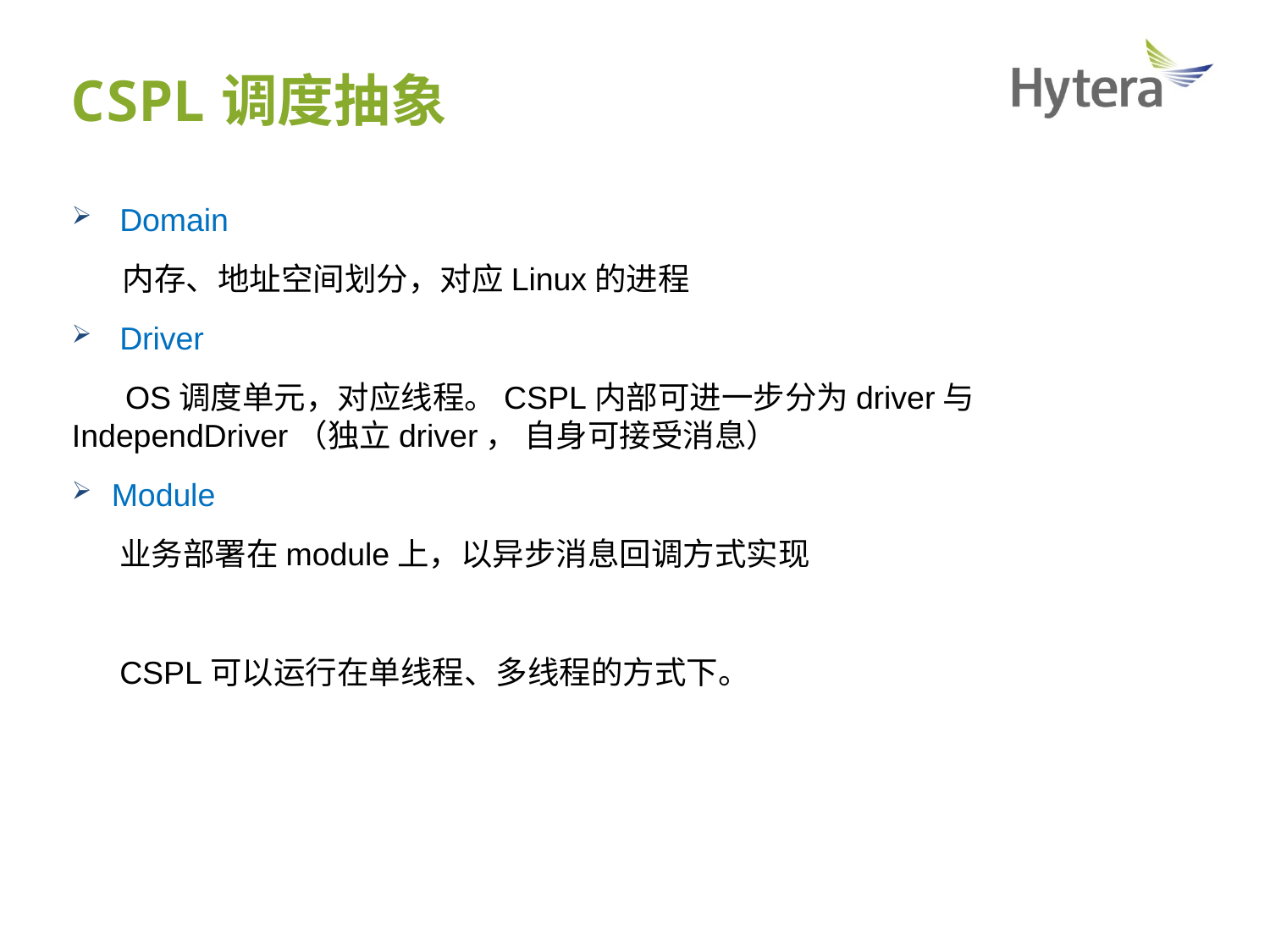

CSPL调度抽象

Domain
      内存、地址空间划分，对应Linux的进程
Driver
      OS调度单元，对应线程。CSPL内部可进一步分为driver与IndependDriver（独立driver， 自身可接受消息）
Module
	业务部署在module上，以异步消息回调方式实现

	CSPL可以运行在单线程、多线程的方式下。